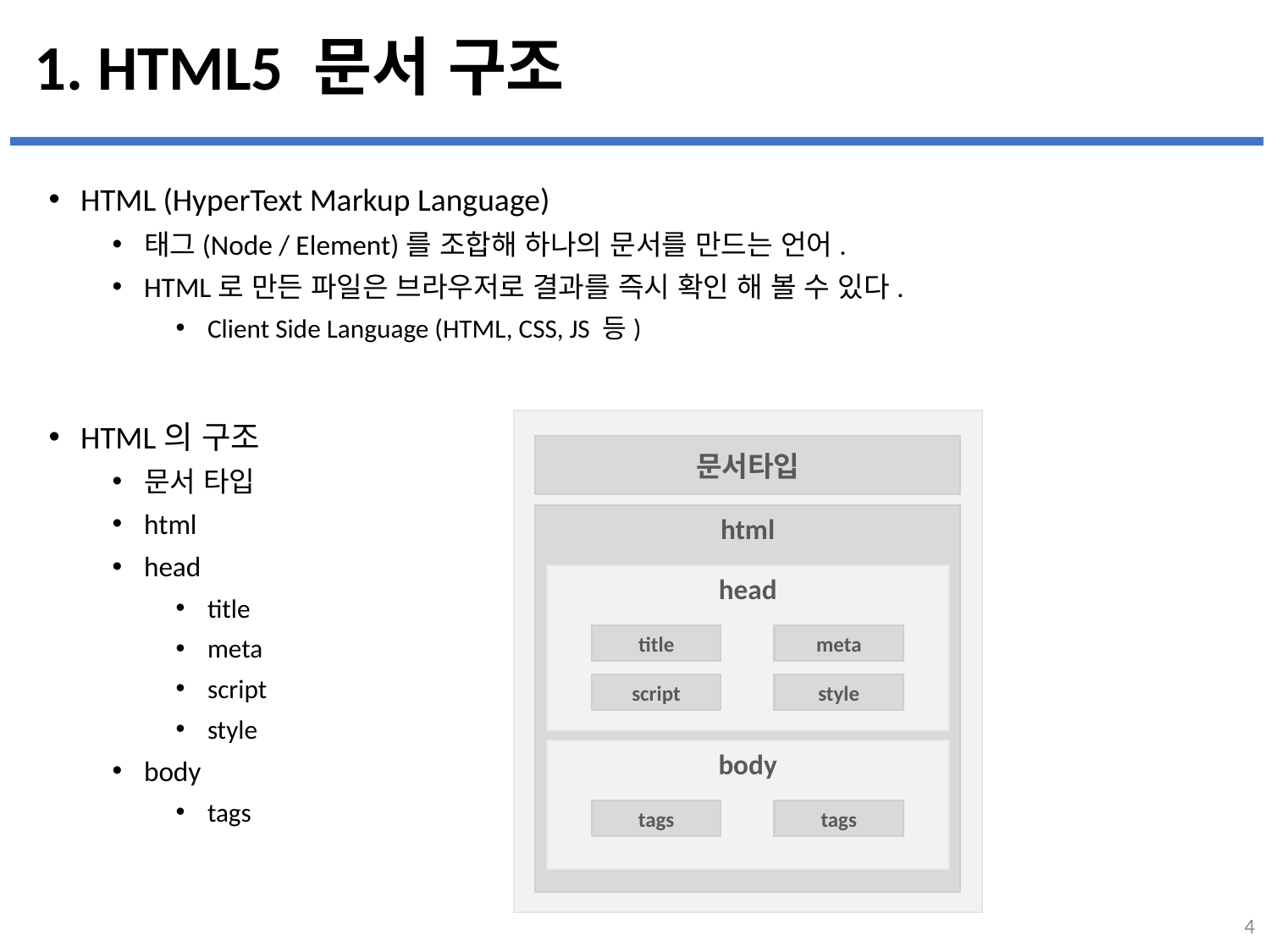

# 1. HTML5 문서 구조
HTML (HyperText Markup Language)
태그(Node / Element)를 조합해 하나의 문서를 만드는 언어.
HTML로 만든 파일은 브라우저로 결과를 즉시 확인 해 볼 수 있다.
Client Side Language (HTML, CSS, JS 등)

HTML의 구조
문서 타입
html
head
title
meta
script
style
body
tags

문서타입
html
head
title
meta
script
style
body
tags
tags
4